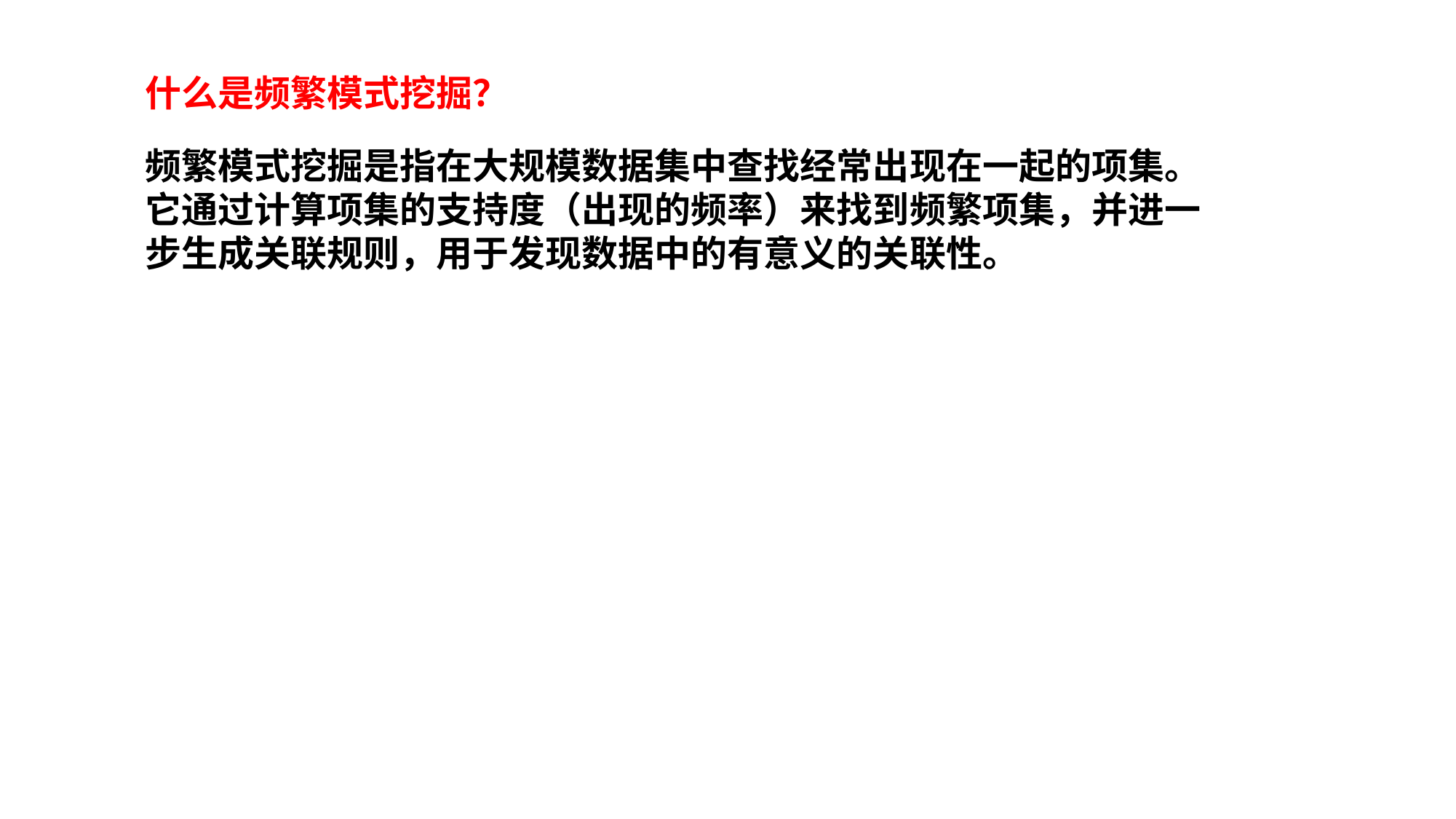

什么是频繁模式挖掘？
频繁模式挖掘是指在大规模数据集中查找经常出现在一起的项集。它通过计算项集的支持度（出现的频率）来找到频繁项集，并进一步生成关联规则，用于发现数据中的有意义的关联性。